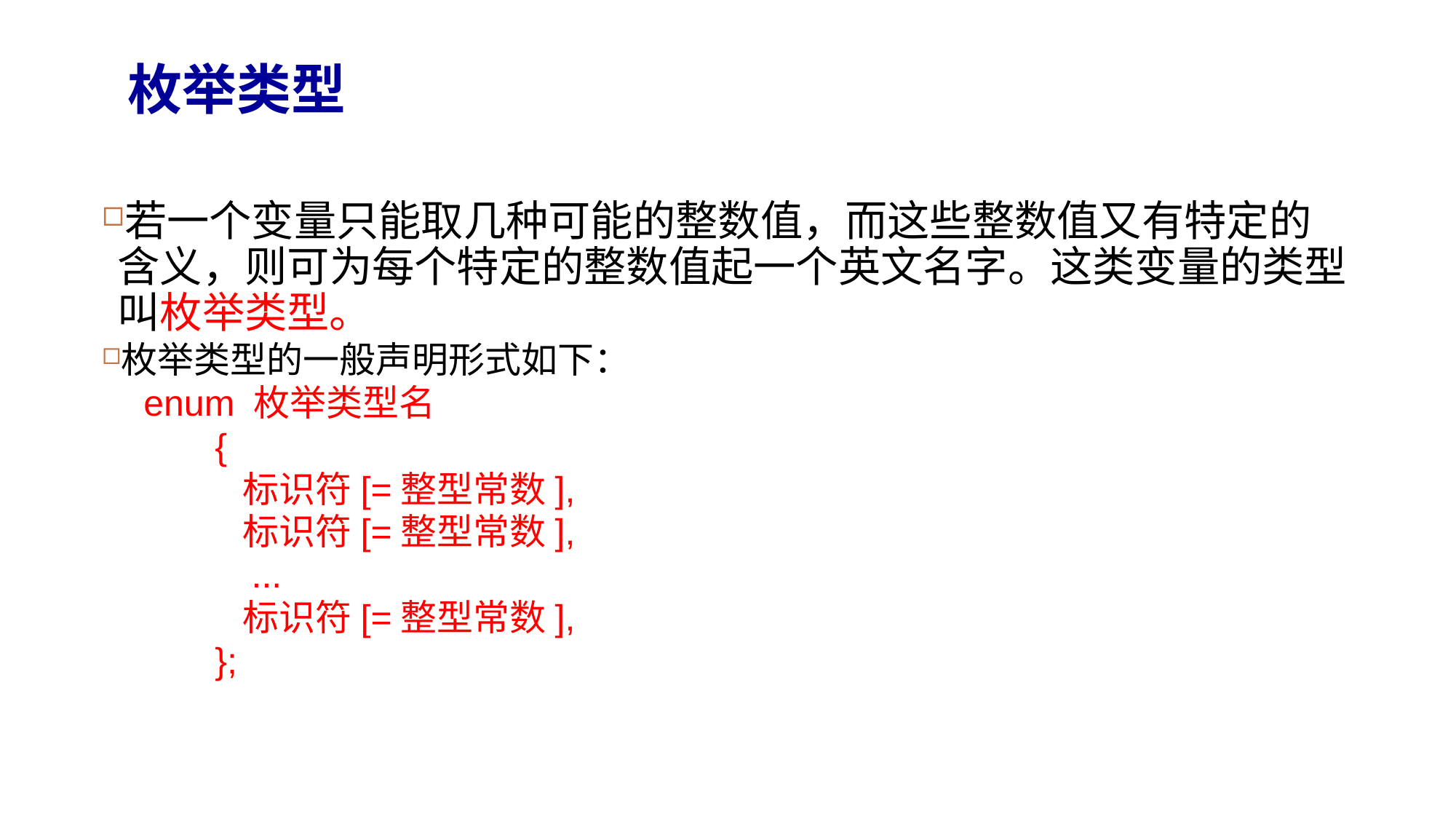

# 枚举类型
若一个变量只能取几种可能的整数值，而这些整数值又有特定的含义，则可为每个特定的整数值起一个英文名字。这类变量的类型叫枚举类型。
枚举类型的一般声明形式如下：
 enum 枚举类型名
　　{
　　　标识符[=整型常数],
　　　标识符[=整型常数],
　　　...
　　　标识符[=整型常数],
　　};